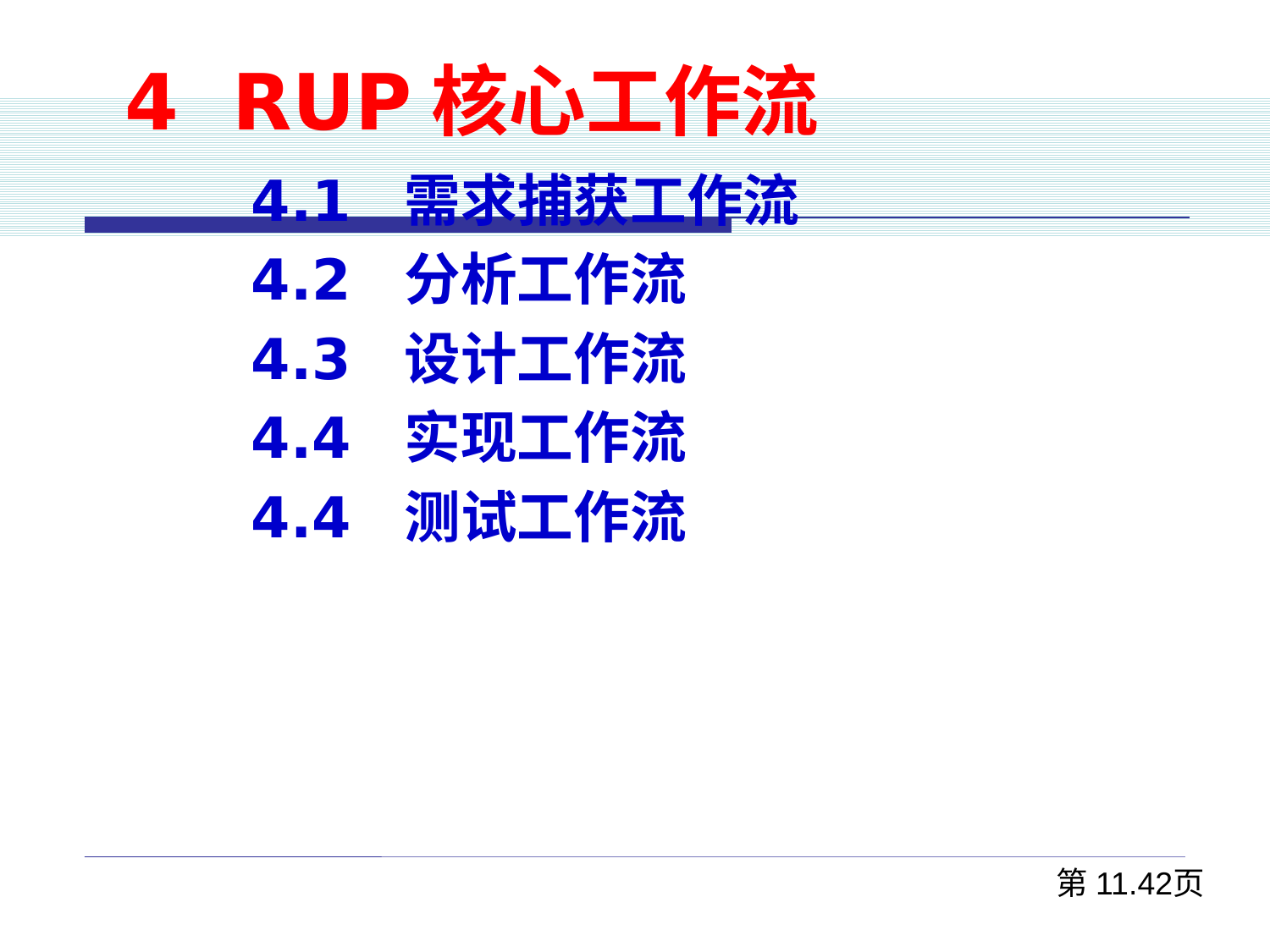

4  RUP核心工作流
 4.1  需求捕获工作流
 4.2  分析工作流
 4.3  设计工作流
 4.4  实现工作流
 4.4  测试工作流
第11.42页